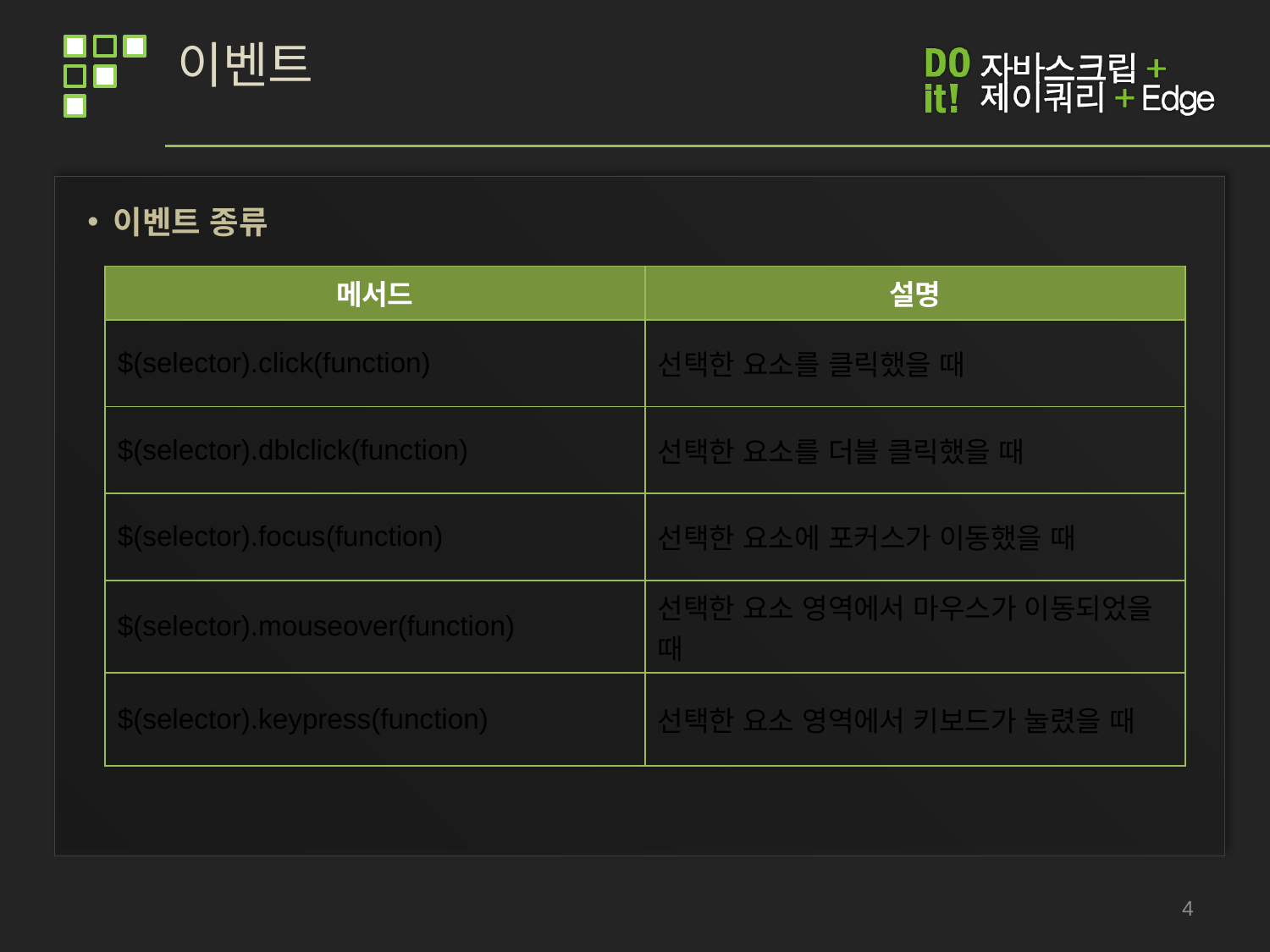

# 이벤트
 이벤트 종류
| 메서드 | 설명 |
| --- | --- |
| $(selector).click(function) | 선택한 요소를 클릭했을 때 |
| $(selector).dblclick(function) | 선택한 요소를 더블 클릭했을 때 |
| $(selector).focus(function) | 선택한 요소에 포커스가 이동했을 때 |
| $(selector).mouseover(function) | 선택한 요소 영역에서 마우스가 이동되었을 때 |
| $(selector).keypress(function) | 선택한 요소 영역에서 키보드가 눌렸을 때 |
4